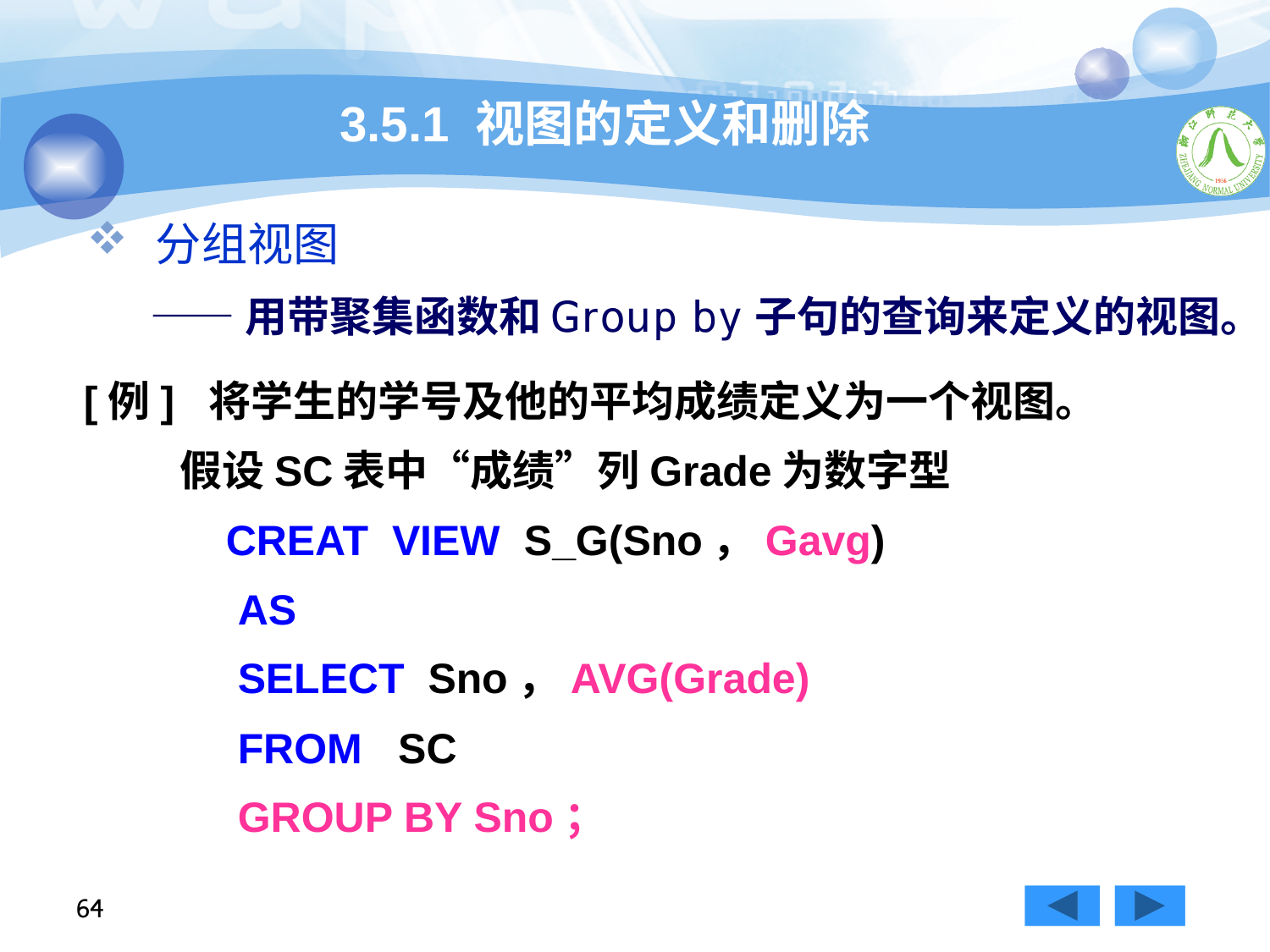

# 3.5.1 视图的定义和删除
 分组视图
——用带聚集函数和Group by子句的查询来定义的视图。
[例]  将学生的学号及他的平均成绩定义为一个视图。
	    假设SC表中“成绩”列Grade为数字型
            CREAT  VIEW  S_G(Sno，Gavg)
             AS
             SELECT  Sno，AVG(Grade)
             FROM   SC
             GROUP BY Sno；
64